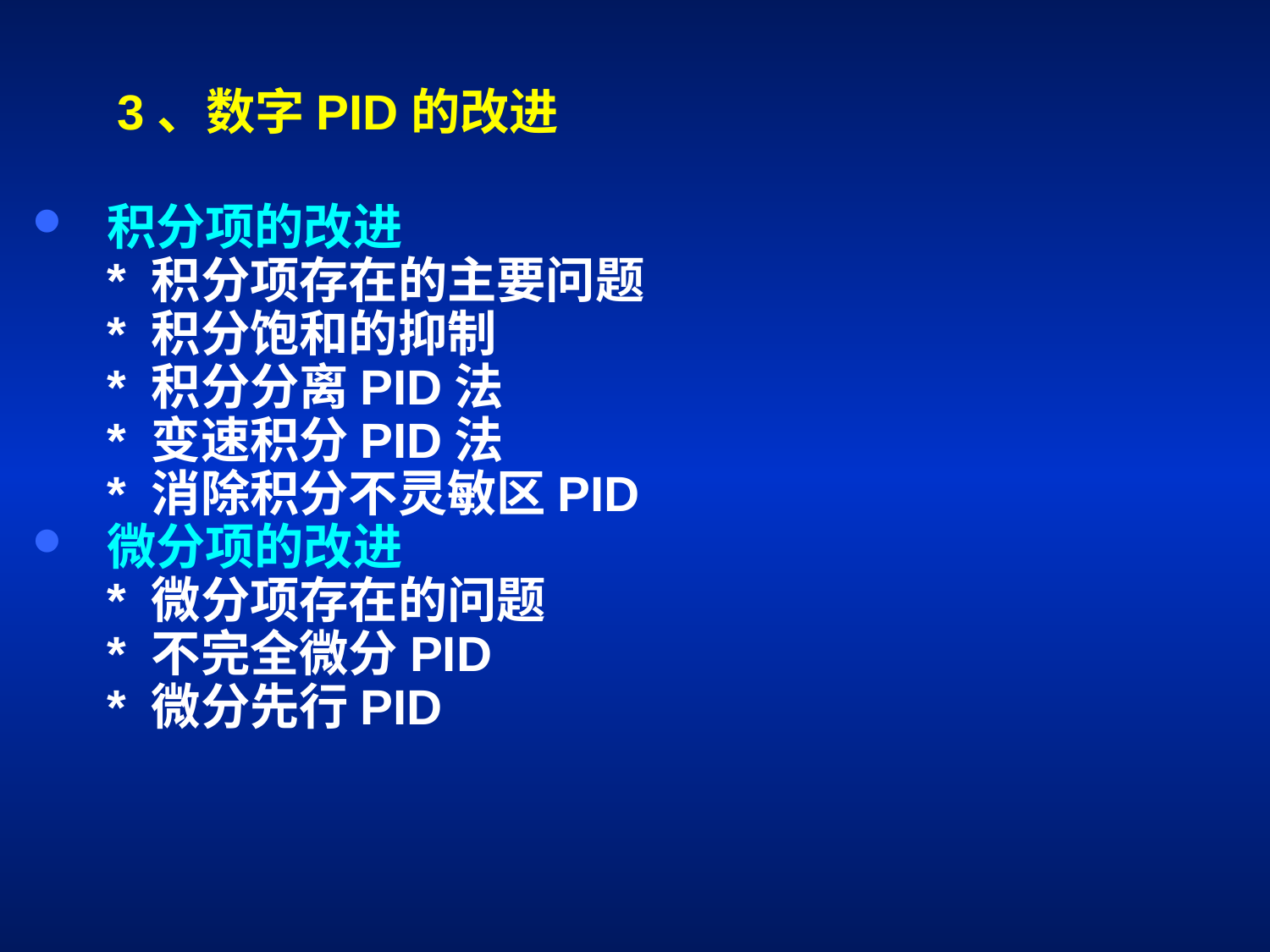

3、数字PID的改进
积分项的改进
	* 积分项存在的主要问题
	* 积分饱和的抑制
	* 积分分离PID法
	* 变速积分PID法
	* 消除积分不灵敏区PID
微分项的改进
	* 微分项存在的问题
	* 不完全微分PID
	* 微分先行PID